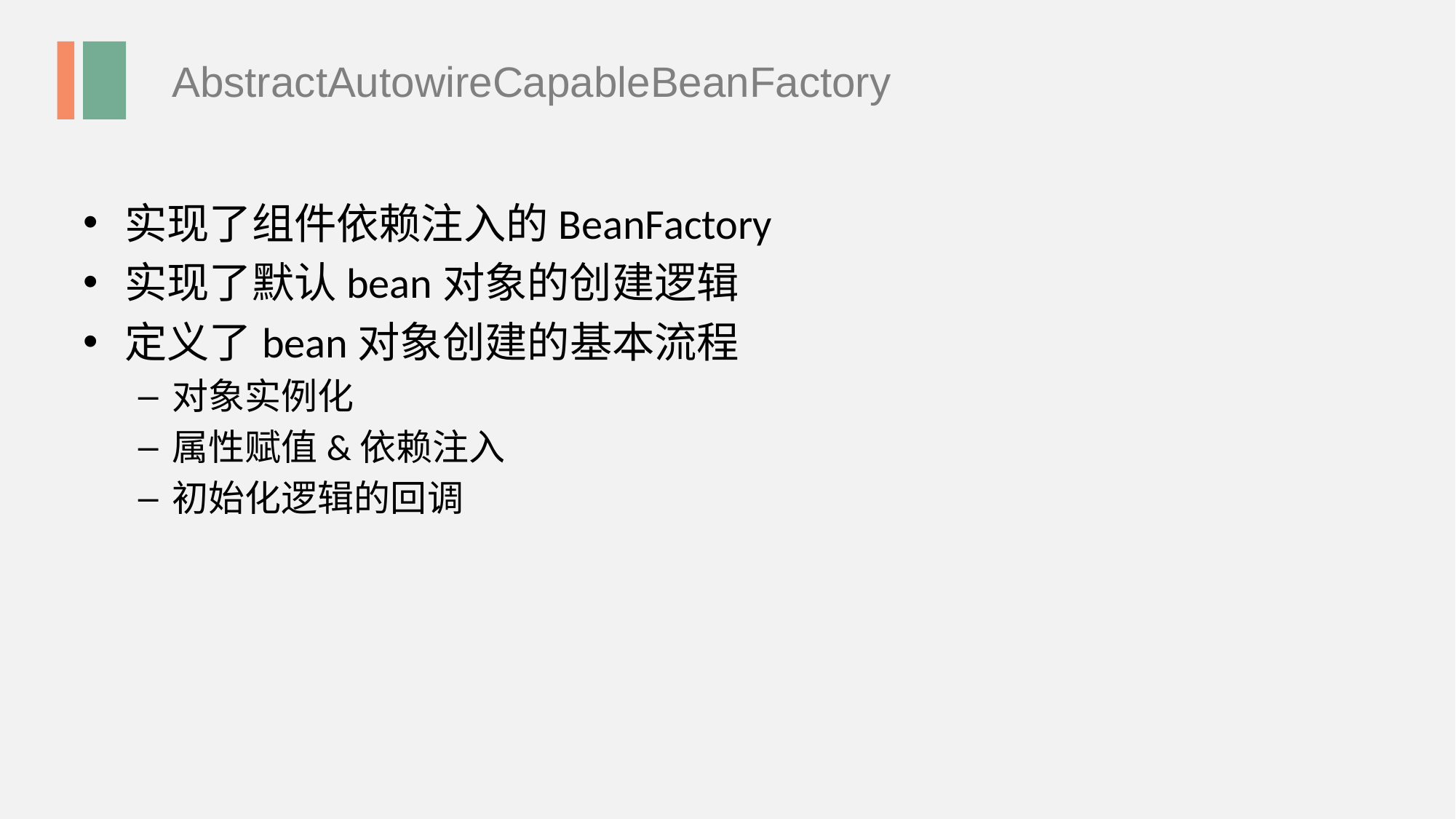

AbstractAutowireCapableBeanFactory
实现了组件依赖注入的BeanFactory
实现了默认bean对象的创建逻辑
定义了bean对象创建的基本流程
对象实例化
属性赋值&依赖注入
初始化逻辑的回调